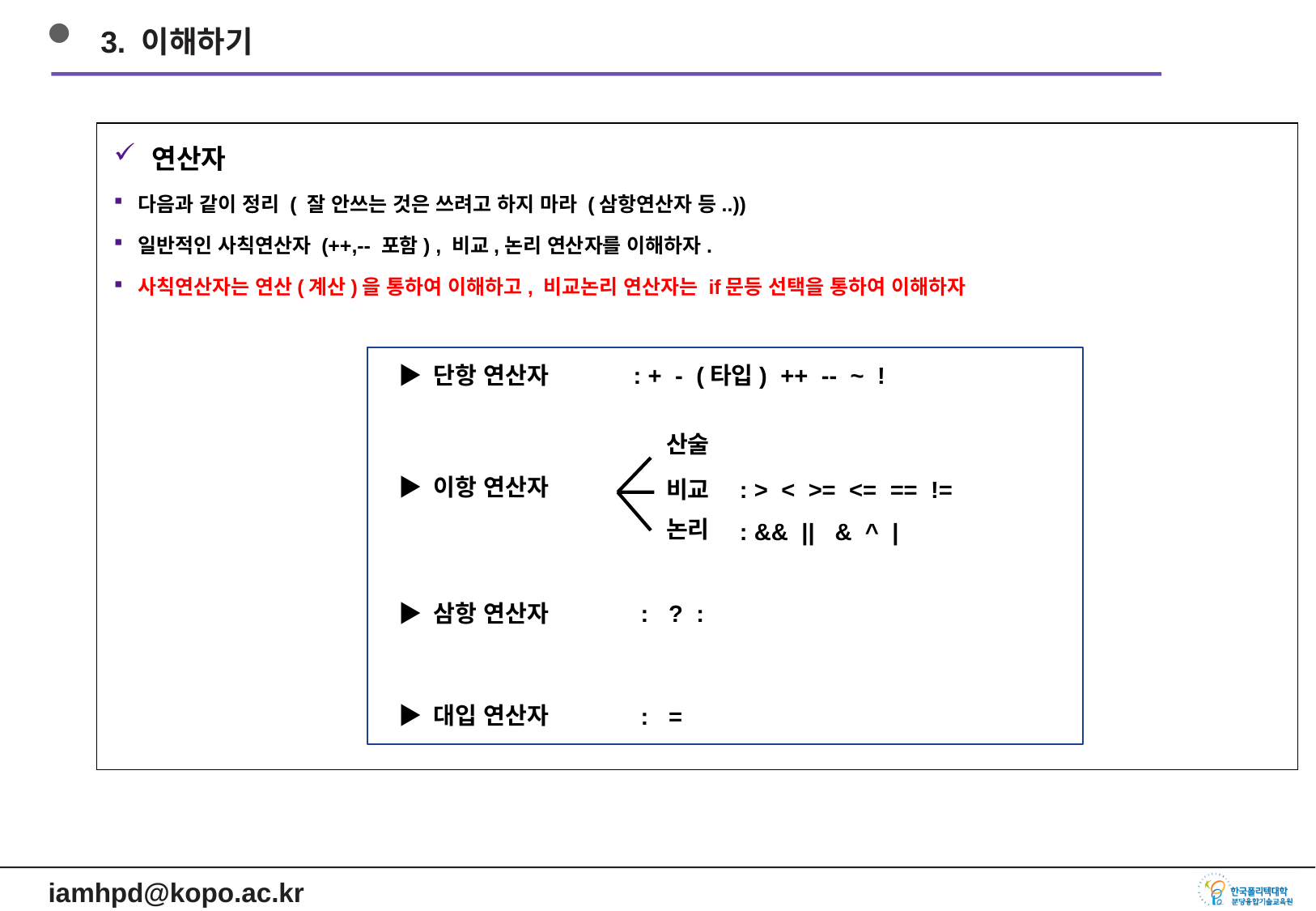

3. 이해하기
연산자
다음과 같이 정리 ( 잘 안쓰는 것은 쓰려고 하지 마라 (삼항연산자 등..))
일반적인 사칙연산자 (++,-- 포함) , 비교,논리 연산자를 이해하자.
사칙연산자는 연산(계산)을 통하여 이해하고, 비교논리 연산자는 if문등 선택을 통하여 이해하자

▶ 단항 연산자
: +  -  (타입)  ++  --  ~  !
산술

▶ 이항 연산자
비교
: >  <  >=  <=  ==  !=

논리
: &&  ||   &  ^  |
▶ 삼항 연산자
:   ?  :
▶ 대입 연산자
:   =